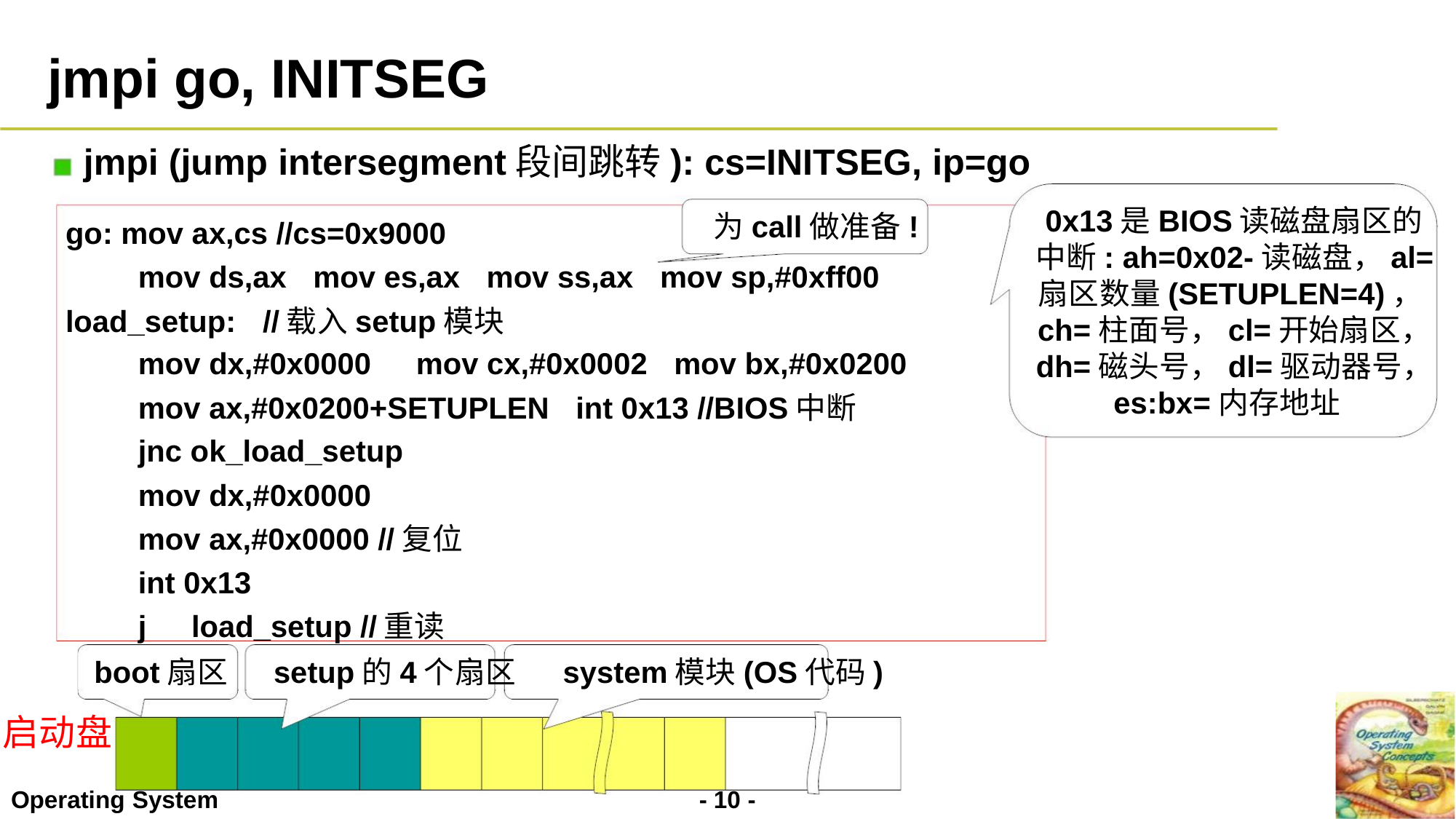

jmpi go, INITSEG

jmpi (jump intersegment段间跳转): cs=INITSEG, ip=go

0x13是BIOS读磁盘扇区的
中断: ah=0x02-读磁盘，al=
扇区数量(SETUPLEN=4)，
ch=柱面号，cl=开始扇区，
dh=磁头号，dl=驱动器号，
es:bx=内存地址
为call做准备!
go: mov ax,cs //cs=0x9000
mov ds,ax mov es,ax mov ss,ax mov sp,#0xff00
load_setup: //载入setup模块
mov dx,#0x0000 mov cx,#0x0002 mov bx,#0x0200
mov ax,#0x0200+SETUPLEN int 0x13 //BIOS中断
jnc ok_load_setup
mov dx,#0x0000
mov ax,#0x0000 //复位
int 0x13
j load_setup //重读

boot扇区 setup的4个扇区 system模块(OS代码)

启动盘
- 10 -
Operating System